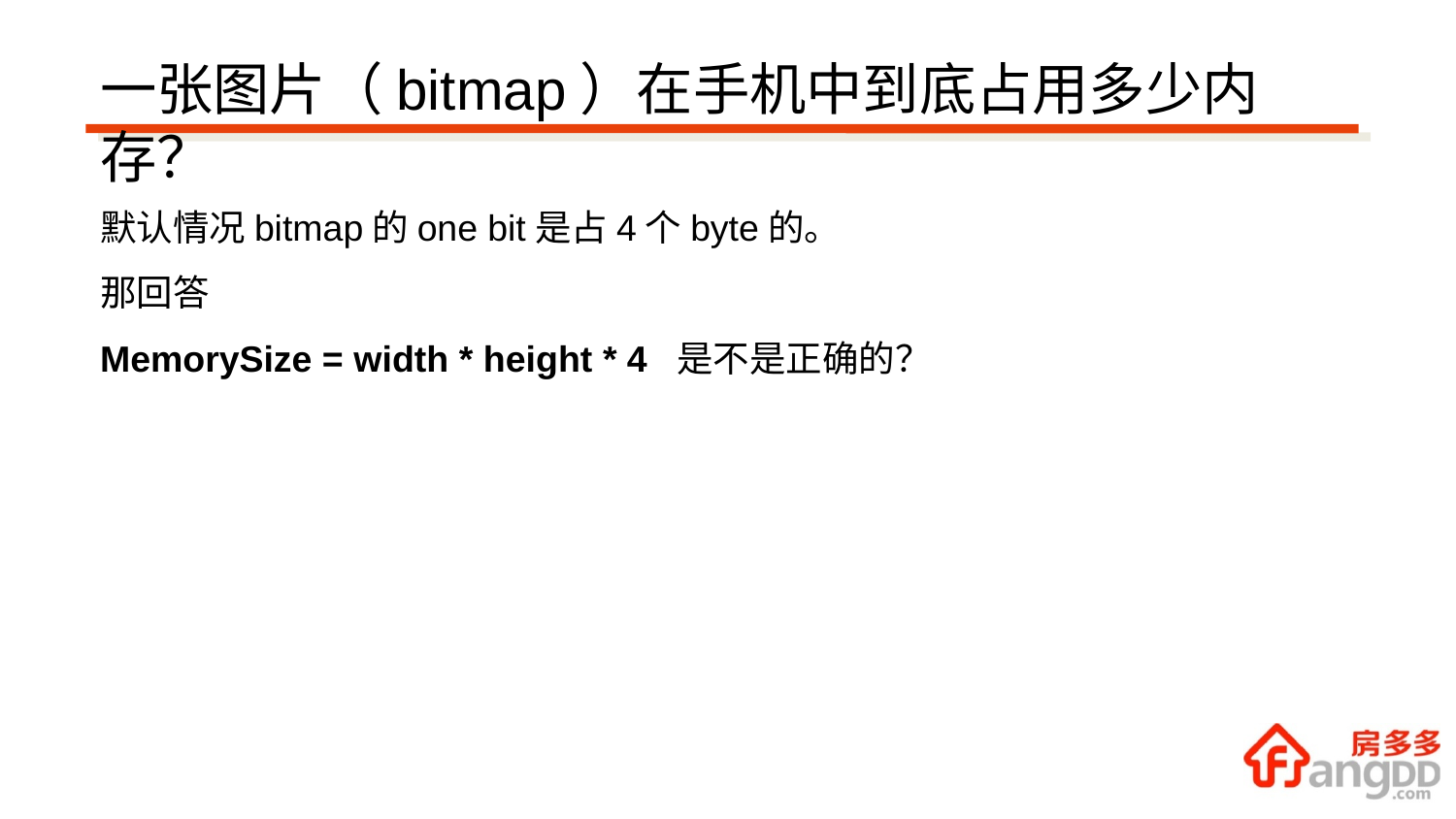

一张图片（bitmap）在手机中到底占用多少内存？

默认情况bitmap的one bit是占4个byte的。
那回答
MemorySize = width * height * 4  是不是正确的？